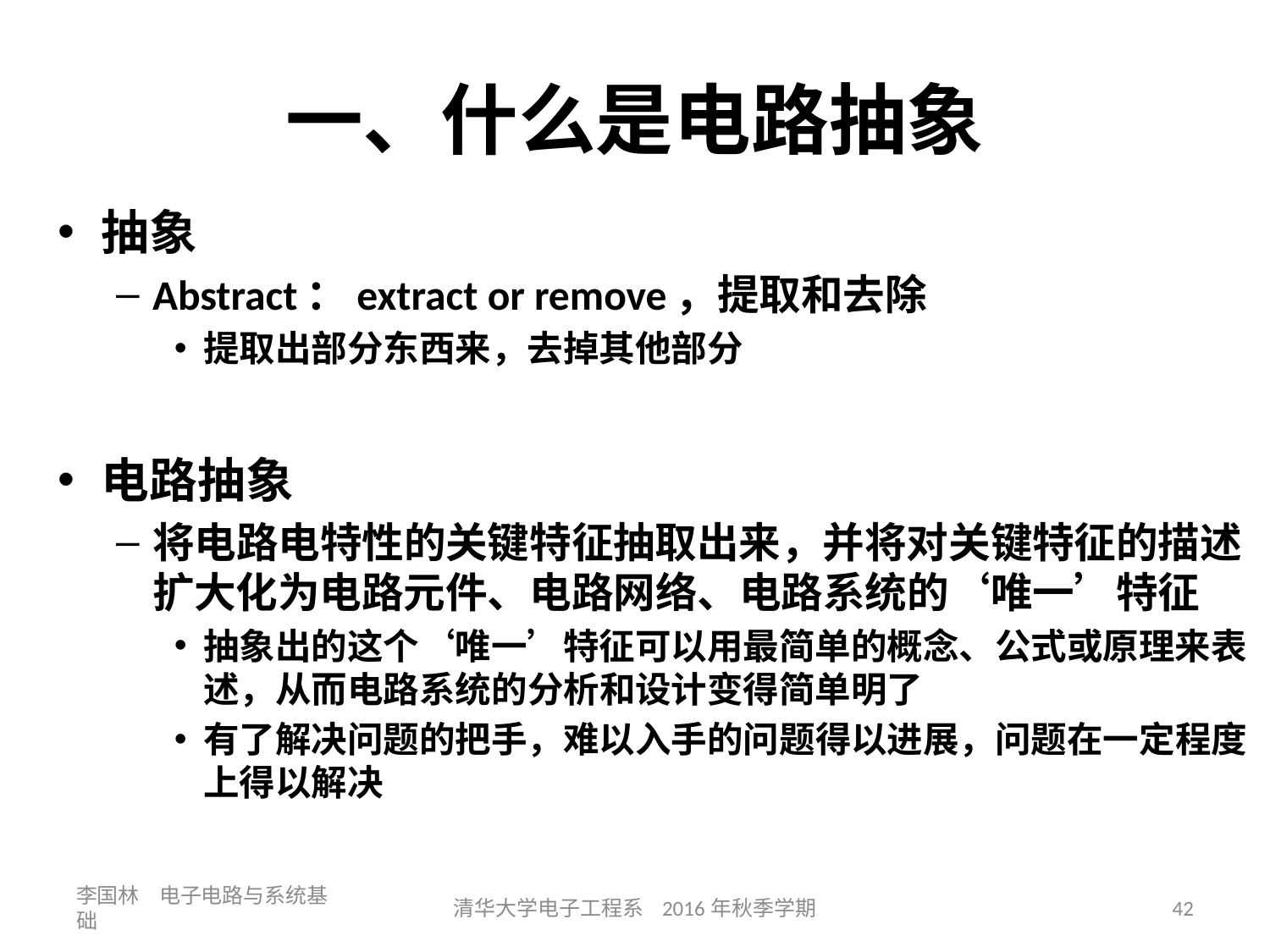

# 一、什么是电路抽象
抽象
Abstract：extract or remove，提取和去除
提取出部分东西来，去掉其他部分

电路抽象
将电路电特性的关键特征抽取出来，并将对关键特征的描述扩大化为电路元件、电路网络、电路系统的‘唯一’特征
抽象出的这个‘唯一’特征可以用最简单的概念、公式或原理来表述，从而电路系统的分析和设计变得简单明了
有了解决问题的把手，难以入手的问题得以进展，问题在一定程度上得以解决

李国林   电子电路与系统基础
清华大学电子工程系  2016年秋季学期
42